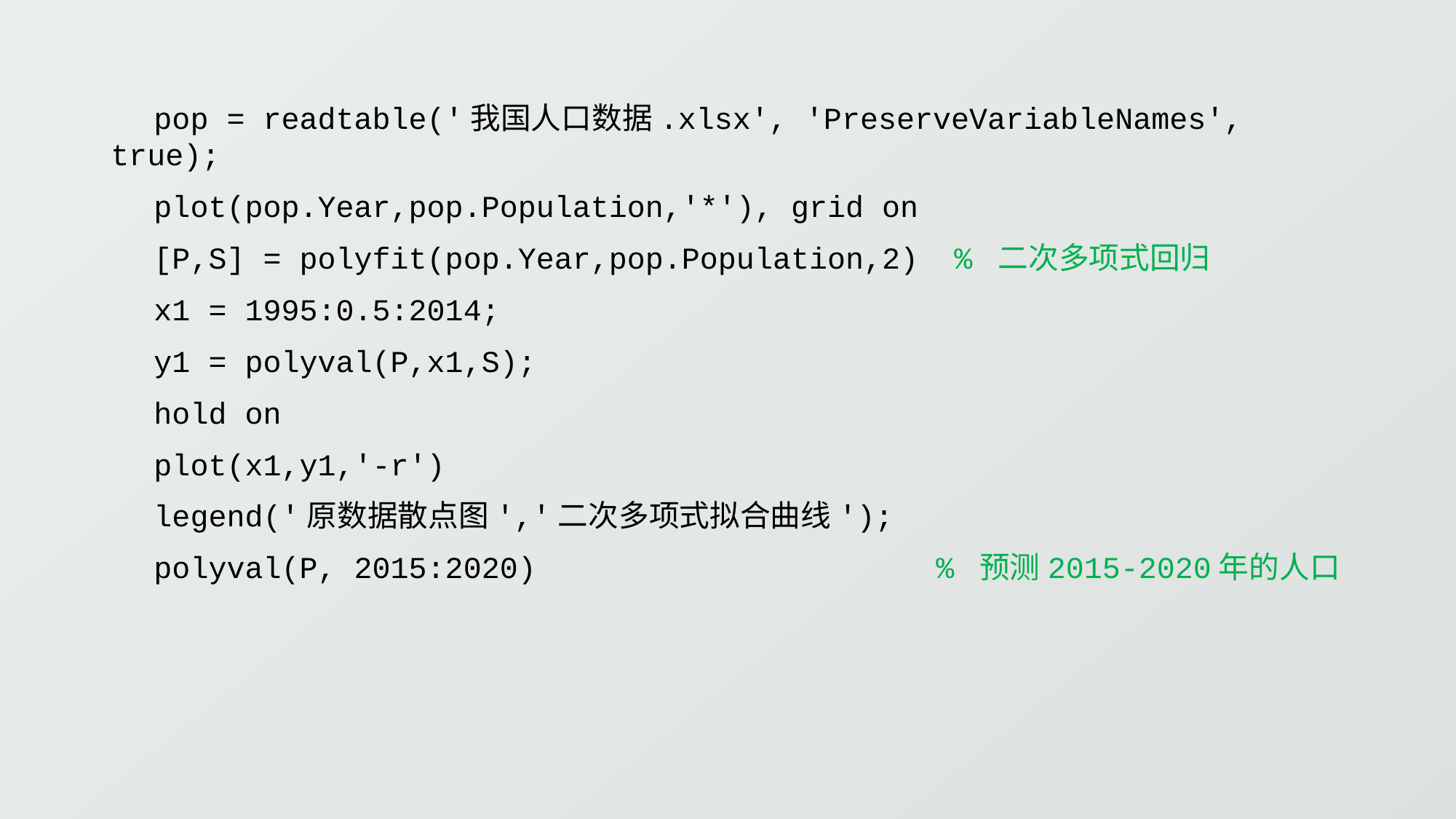

pop = readtable('我国人口数据.xlsx', 'PreserveVariableNames', true);
plot(pop.Year,pop.Population,'*'), grid on
[P,S] = polyfit(pop.Year,pop.Population,2)  % 二次多项式回归
x1 = 1995:0.5:2014;
y1 = polyval(P,x1,S);
hold on
plot(x1,y1,'-r')
legend('原数据散点图','二次多项式拟合曲线');
polyval(P, 2015:2020)                      % 预测2015-2020年的人口